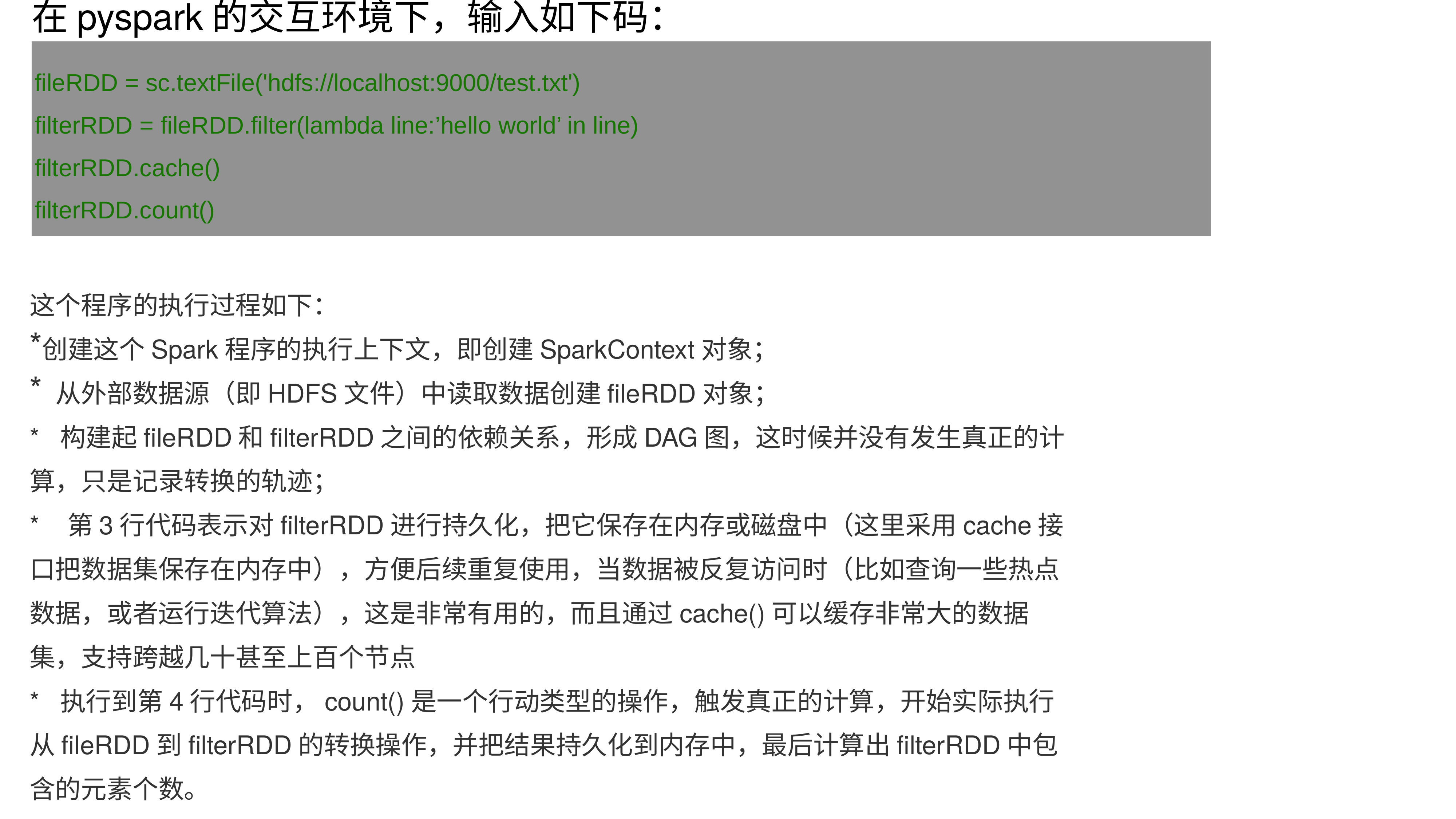

在pyspark的交互环境下，输入如下码：

fileRDD = sc.textFile('hdfs://localhost:9000/test.txt')
filterRDD = fileRDD.filter(lambda line:’hello world’ in line)
filterRDD.cache()
filterRDD.count()
这个程序的执行过程如下：
创建这个Spark程序的执行上下文，即创建SparkContext对象；
 从外部数据源（即HDFS文件）中读取数据创建fileRDD对象；
*  构建起fileRDD和filterRDD之间的依赖关系，形成DAG图，这时候并没有发生真正的计算，只是记录转换的轨迹；
*   第3行代码表示对filterRDD进行持久化，把它保存在内存或磁盘中（这里采用cache接口把数据集保存在内存中），方便后续重复使用，当数据被反复访问时（比如查询一些热点数据，或者运行迭代算法），这是非常有用的，而且通过cache()可以缓存非常大的数据集，支持跨越几十甚至上百个节点
*  执行到第4行代码时，count()是一个行动类型的操作，触发真正的计算，开始实际执行从fileRDD到filterRDD的转换操作，并把结果持久化到内存中，最后计算出filterRDD中包含的元素个数。